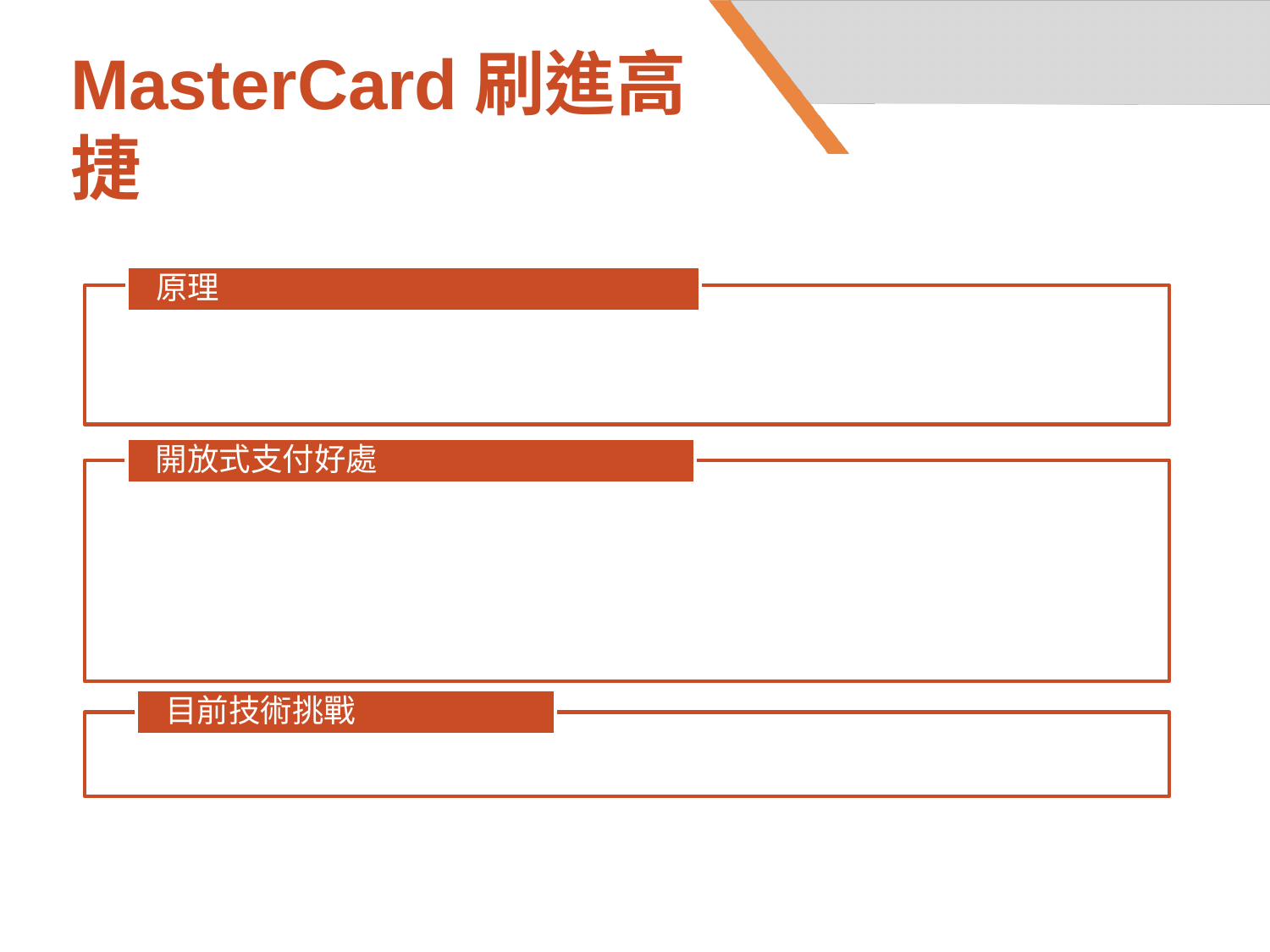

MasterCard刷進高捷
閘門判定卡片真偽，即可開放通過，後續再向發卡行取得交易授權
電子票證感應與信用卡感應在同一台閘機上至少差15cm
原理
減少假鈔及現金審查流程
票務成本降低
用更少秒數通過閘門，提高大眾運輸使用率
境外旅客可更方便購票
開放式支付好處
需確保信用卡讀卡機能在高溫環境下正常運行
目前技術挑戰